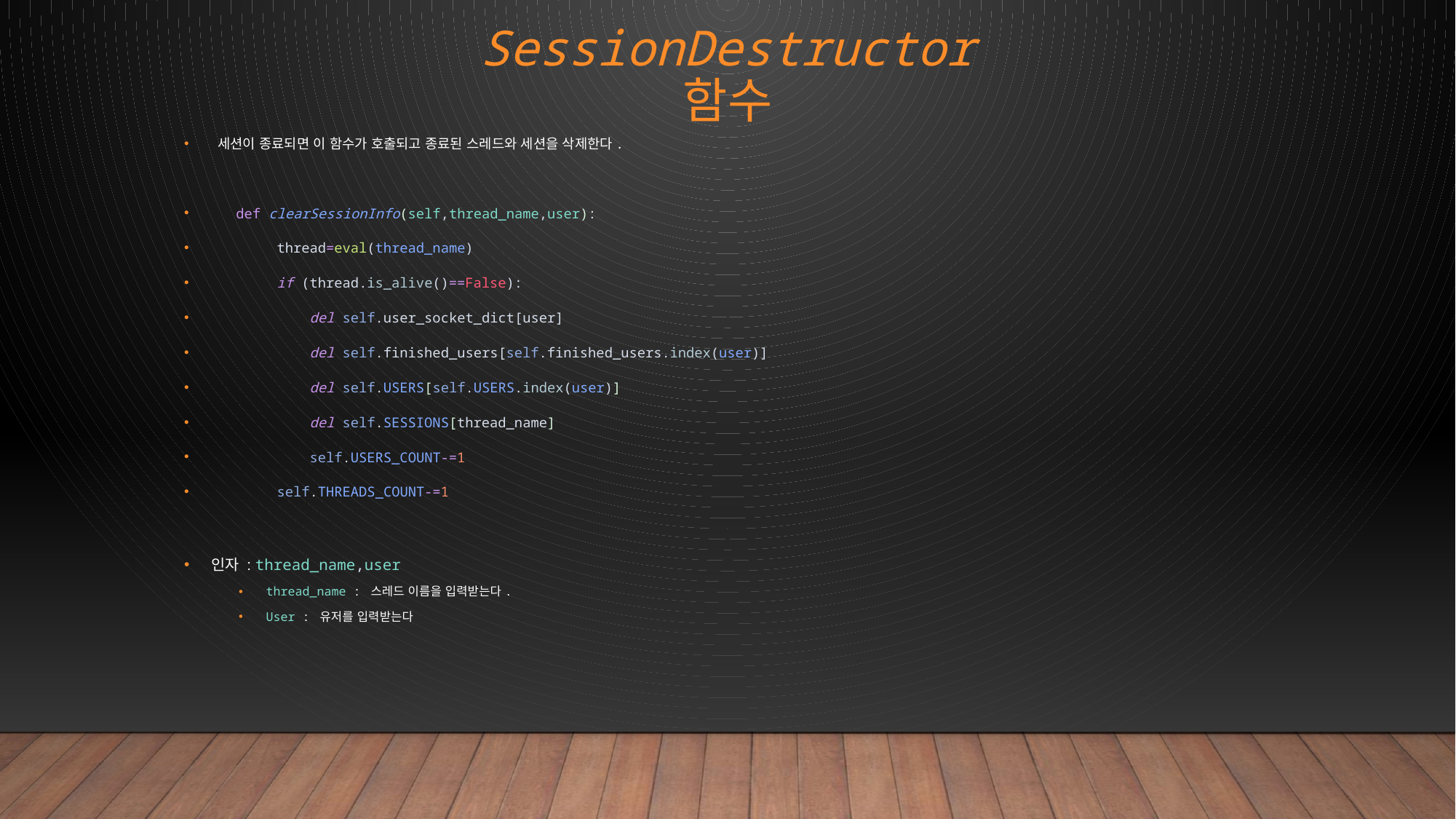

# SessionDestructor 함수
 세션이 종료되면 이 함수가 호출되고 종료된 스레드와 세션을 삭제한다.

   def clearSessionInfo(self,thread_name,user):
        thread=eval(thread_name)
        if (thread.is_alive()==False):
            del self.user_socket_dict[user]
            del self.finished_users[self.finished_users.index(user)]
            del self.USERS[self.USERS.index(user)]
            del self.SESSIONS[thread_name]
            self.USERS_COUNT-=1
        self.THREADS_COUNT-=1

인자 : thread_name,user
thread_name : 스레드 이름을 입력받는다.
User : 유저를 입력받는다